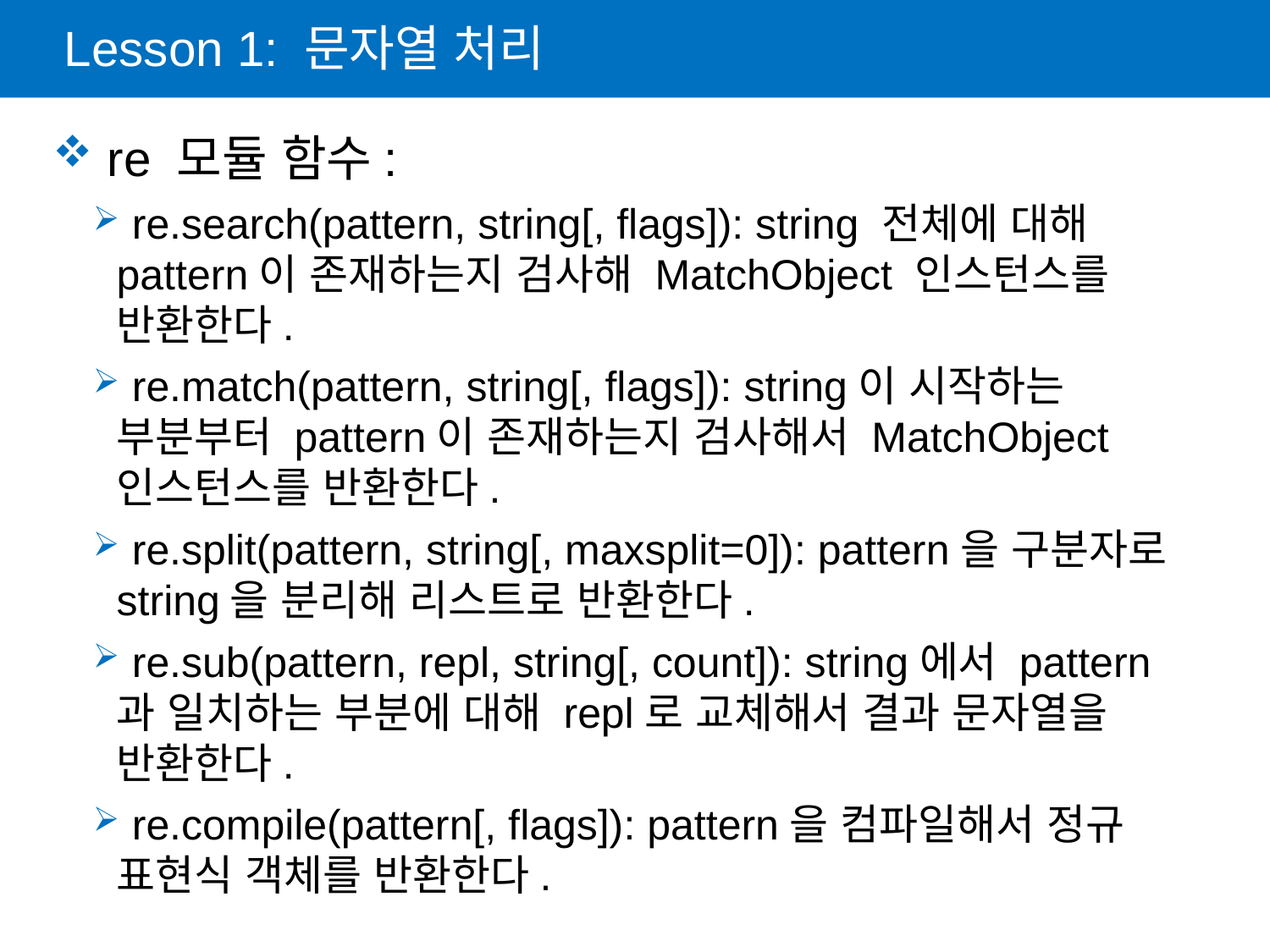

# Lesson 1: 문자열 처리
 re 모듈 함수:
 re.search(pattern, string[, flags]): string 전체에 대해 pattern이 존재하는지 검사해 MatchObject 인스턴스를 반환한다.
 re.match(pattern, string[, flags]): string이 시작하는 부분부터 pattern이 존재하는지 검사해서 MatchObject인스턴스를 반환한다.
 re.split(pattern, string[, maxsplit=0]): pattern을 구분자로 string을 분리해 리스트로 반환한다.
 re.sub(pattern, repl, string[, count]): string에서 pattern과 일치하는 부분에 대해 repl로 교체해서 결과 문자열을 반환한다.
 re.compile(pattern[, flags]): pattern을 컴파일해서 정규 표현식 객체를 반환한다.